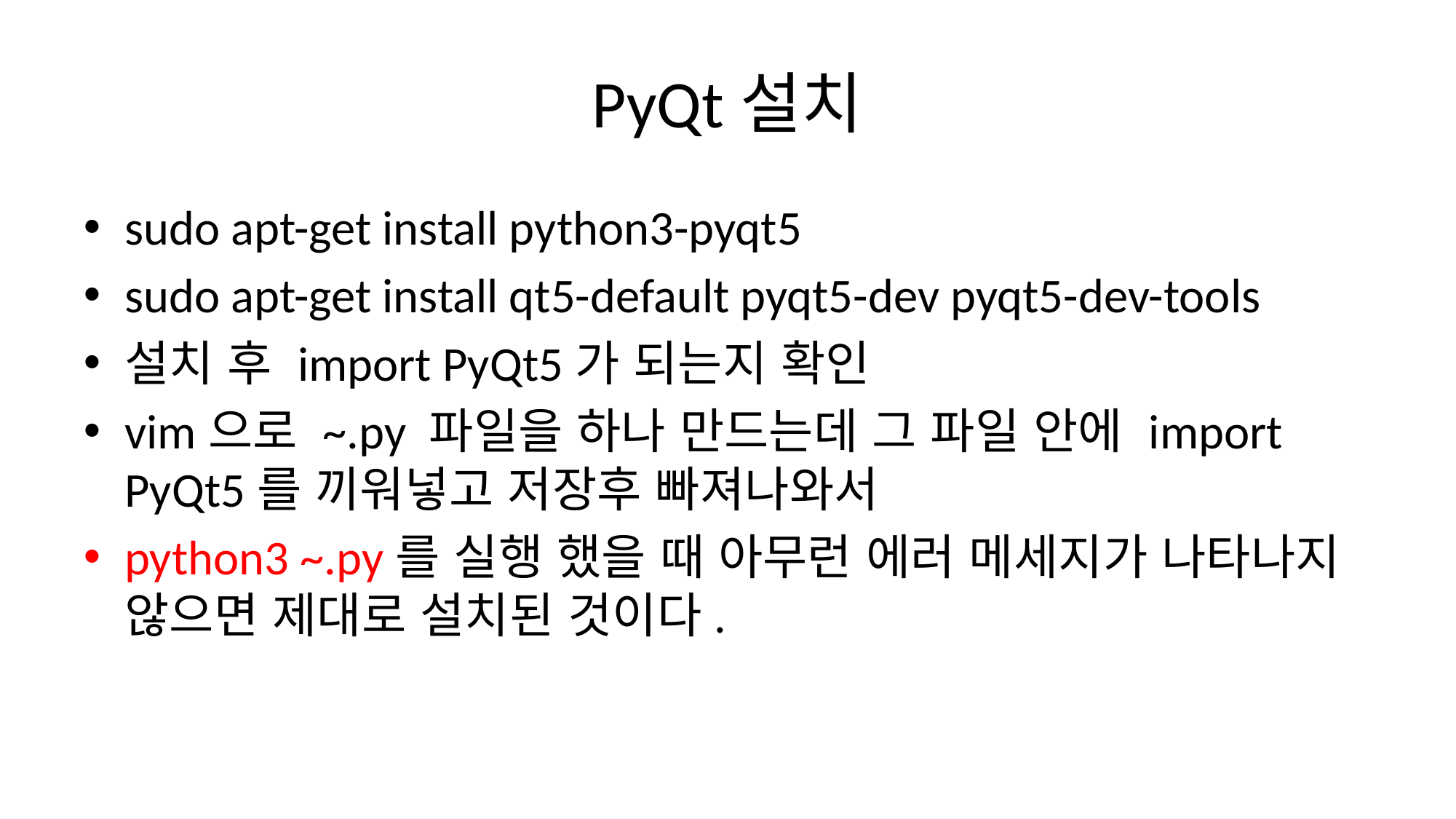

# PyQt설치
sudo apt-get install python3-pyqt5
sudo apt-get install qt5-default pyqt5-dev pyqt5-dev-tools
설치 후 import PyQt5가 되는지 확인
vim으로 ~.py 파일을 하나 만드는데 그 파일 안에 import PyQt5를 끼워넣고 저장후 빠져나와서
python3 ~.py를 실행 했을 때 아무런 에러 메세지가 나타나지 않으면 제대로 설치된 것이다.